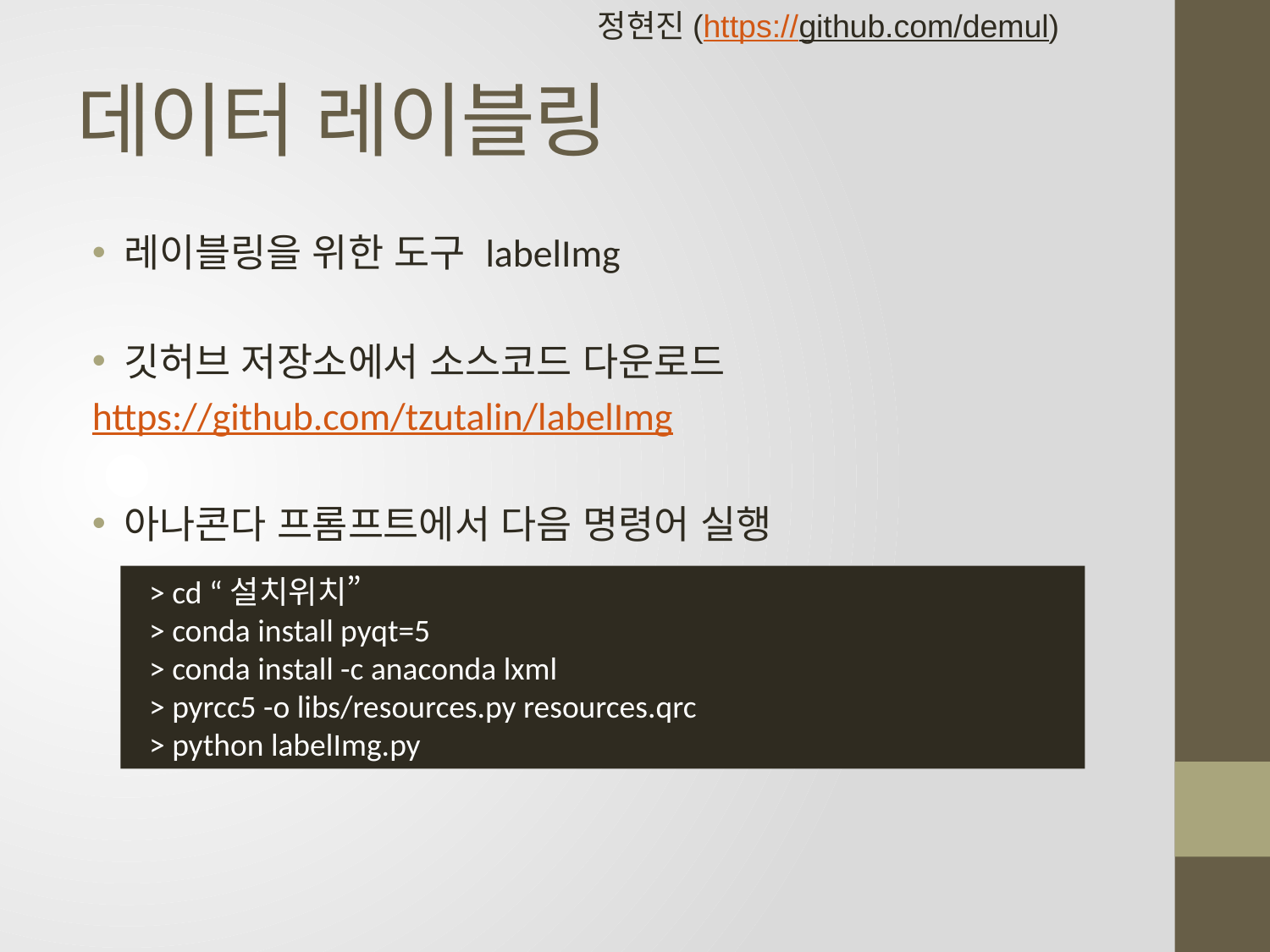

정현진(https://github.com/demul)

# 데이터 레이블링
레이블링을 위한 도구 labelImg

깃허브 저장소에서 소스코드 다운로드
https://github.com/tzutalin/labelImg

아나콘다 프롬프트에서 다음 명령어 실행

> cd “설치위치”
> conda install pyqt=5
> conda install -c anaconda lxml
> pyrcc5 -o libs/resources.py resources.qrc
> python labelImg.py